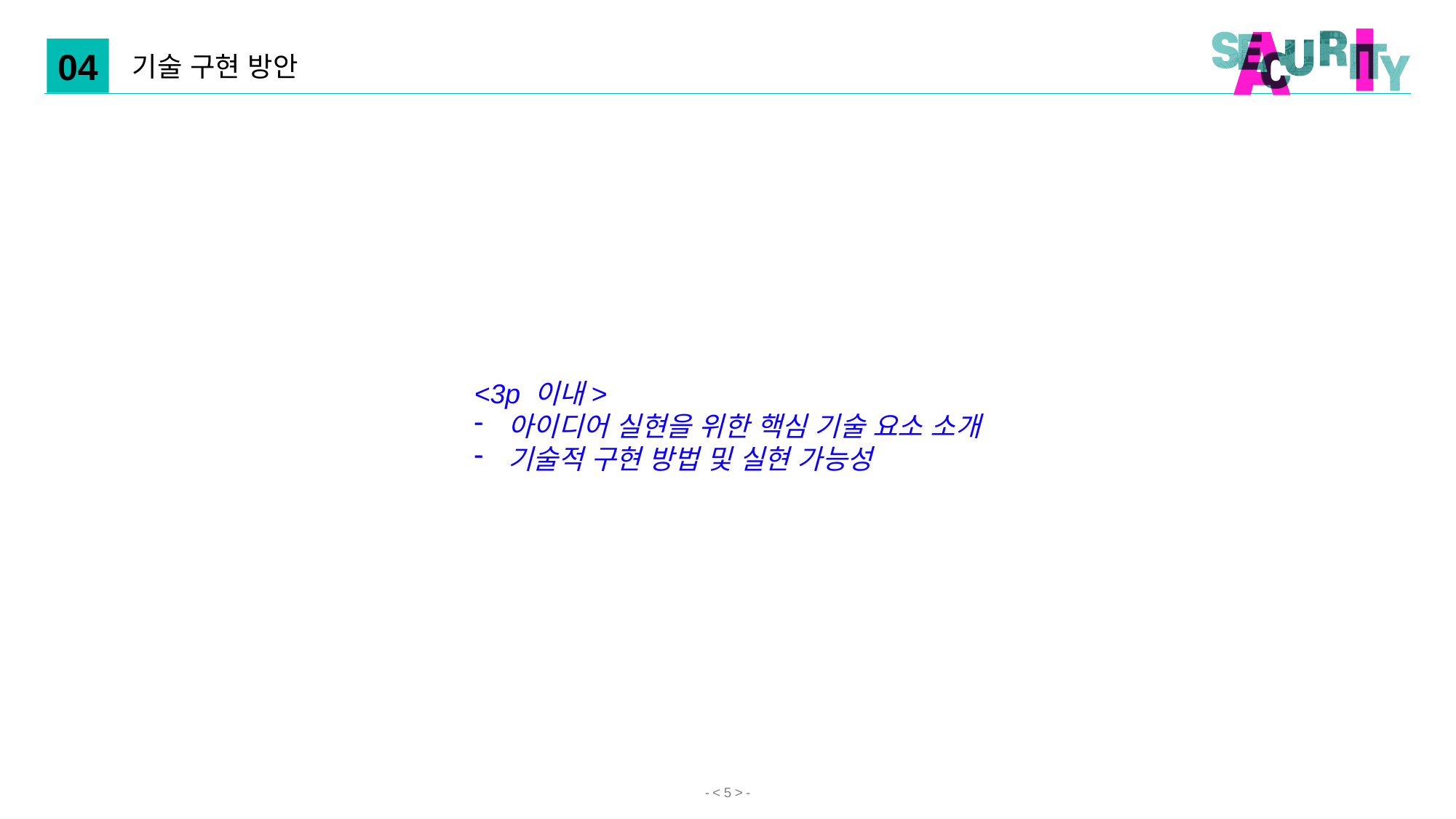

04
기술 구현 방안
<3p 이내>
아이디어 실현을 위한 핵심 기술 요소 소개
기술적 구현 방법 및 실현 가능성